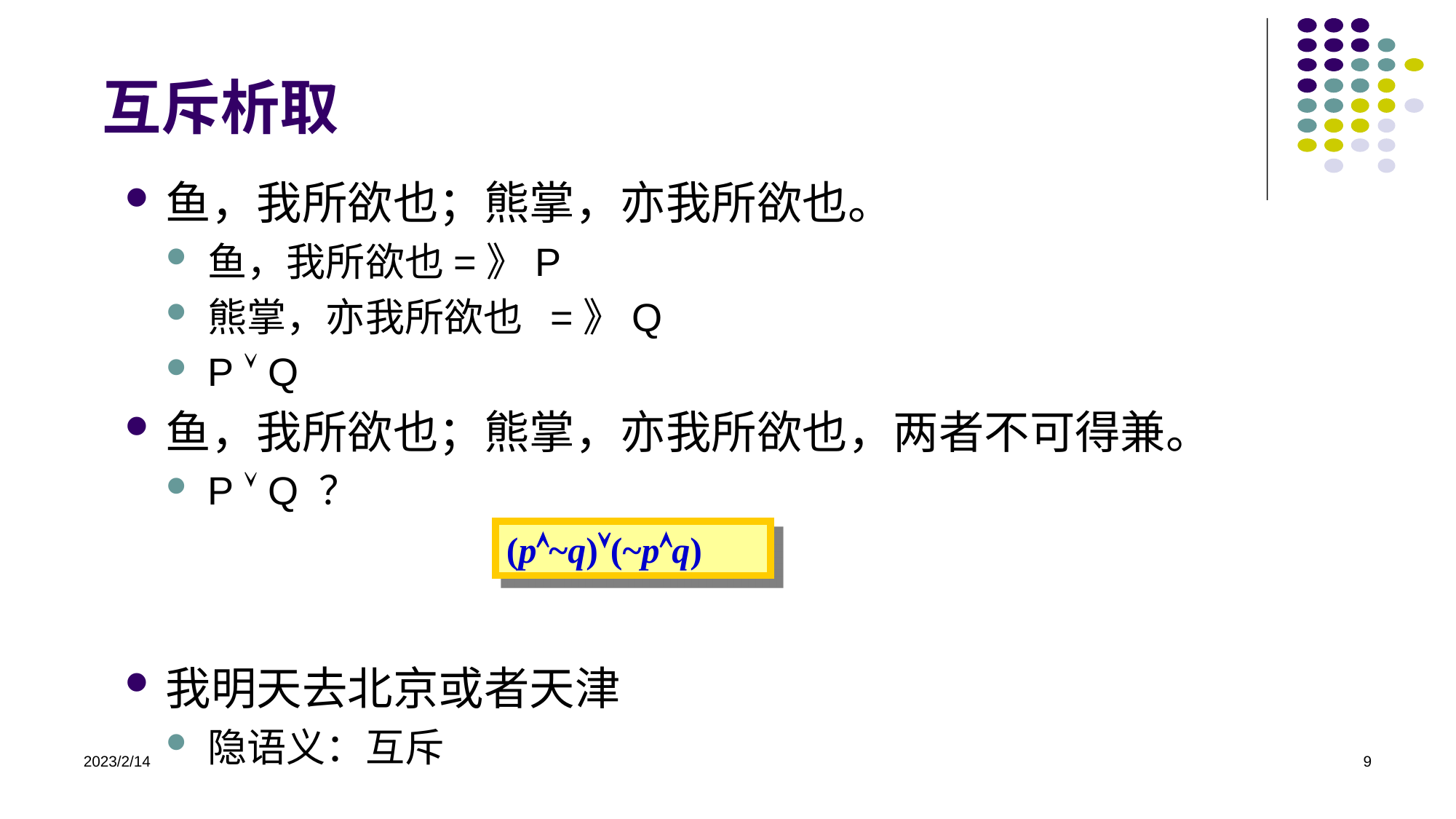

# 互斥析取
鱼，我所欲也；熊掌，亦我所欲也。
鱼，我所欲也=》P
熊掌，亦我所欲也  =》Q
P ∨ Q
鱼，我所欲也；熊掌，亦我所欲也，两者不可得兼。
P ∨ Q ？

我明天去北京或者天津
隐语义：互斥

(p∧~q)∨(~p∧q)
2023/2/14
9